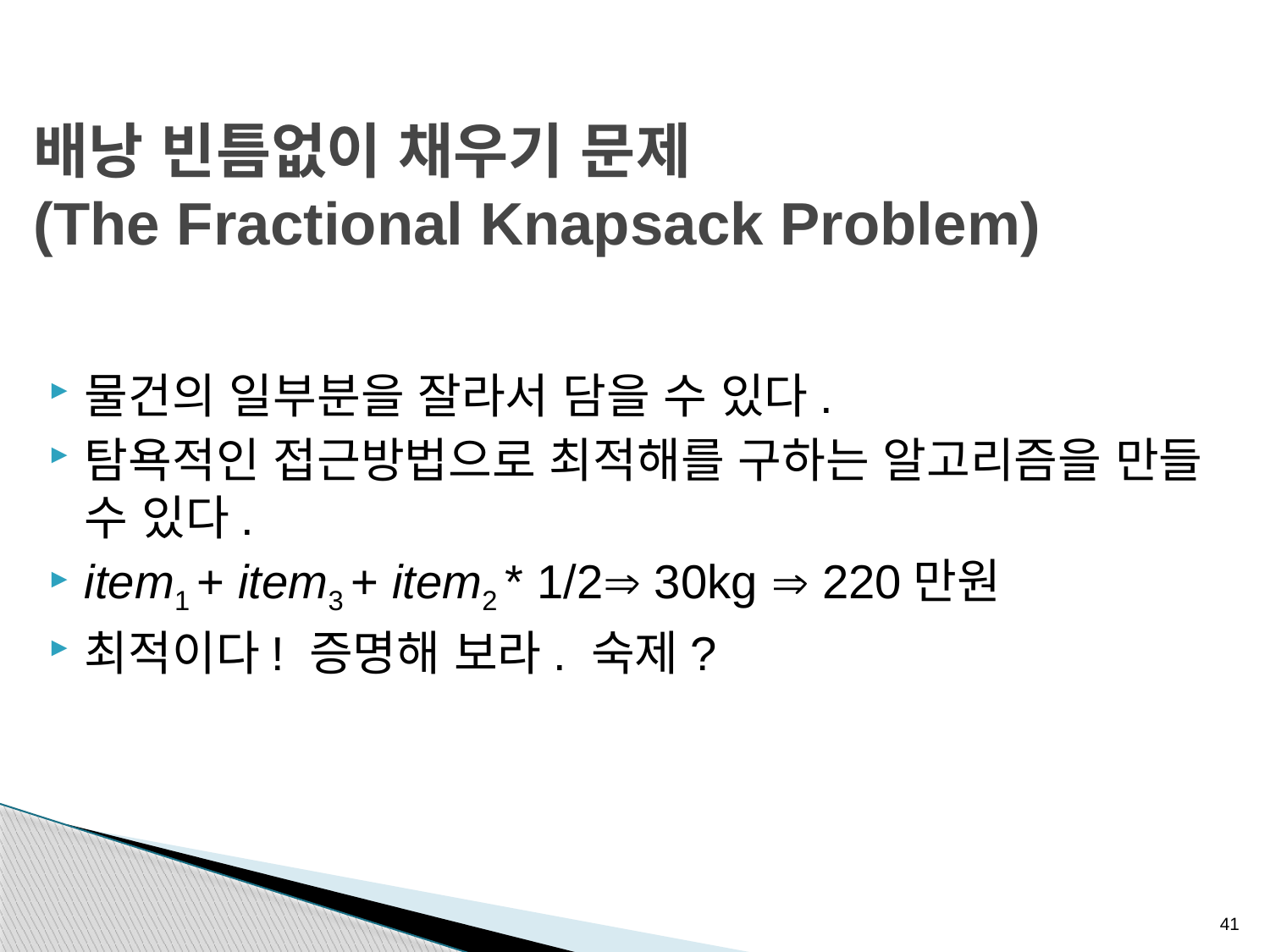

# 배낭 빈틈없이 채우기 문제 (The Fractional Knapsack Problem)
물건의 일부분을 잘라서 담을 수 있다.
탐욕적인 접근방법으로 최적해를 구하는 알고리즘을 만들 수 있다.
item1 + item3 + item2 * 1/2⇒ 30kg ⇒ 220만원
최적이다! 증명해 보라. 숙제?
41